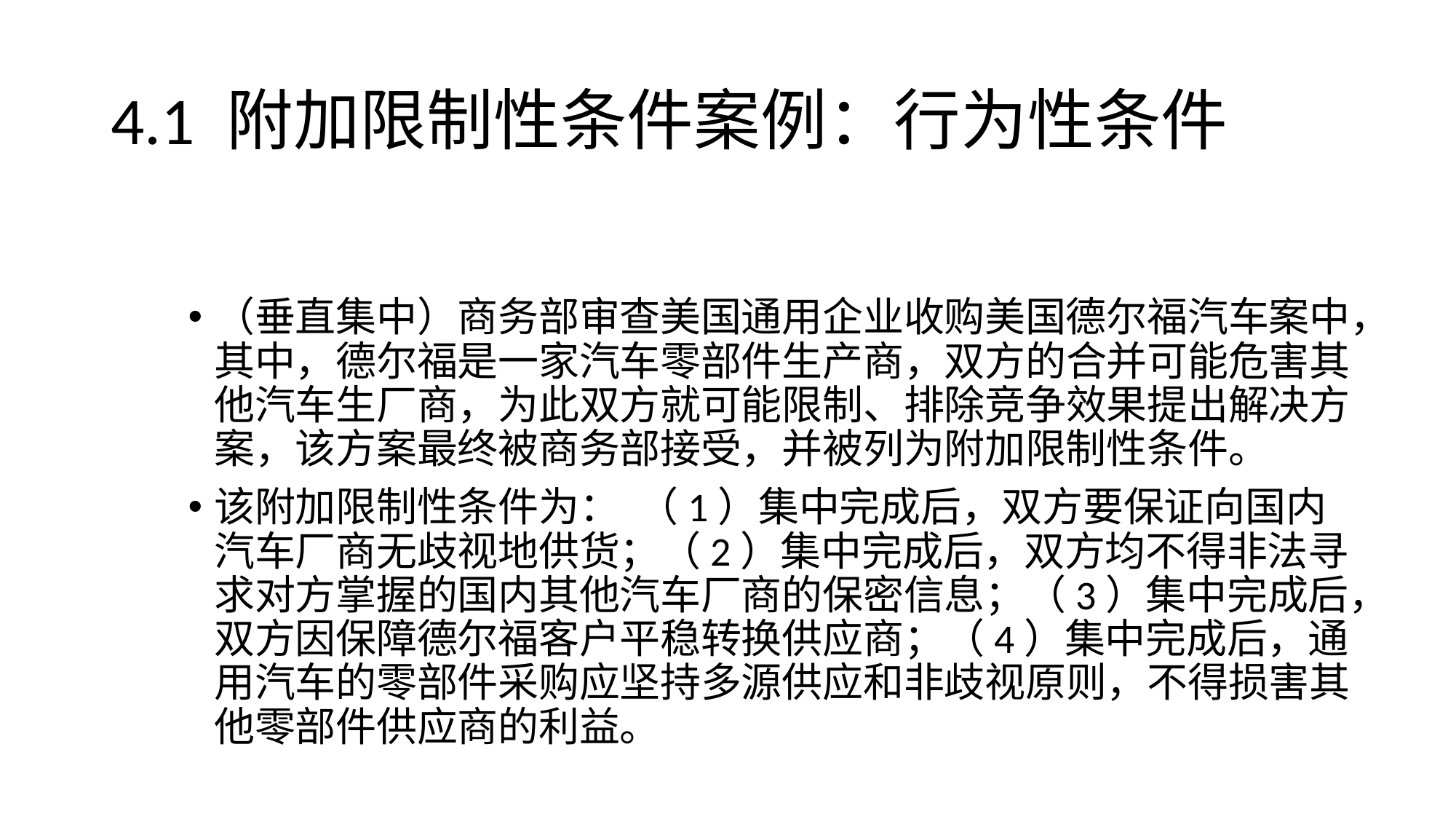

# 4.1 附加限制性条件案例：行为性条件
（垂直集中）商务部审查美国通用企业收购美国德尔福汽车案中，其中，德尔福是一家汽车零部件生产商，双方的合并可能危害其他汽车生厂商，为此双方就可能限制、排除竞争效果提出解决方案，该方案最终被商务部接受，并被列为附加限制性条件。
该附加限制性条件为：  （1）集中完成后，双方要保证向国内汽车厂商无歧视地供货；（2）集中完成后，双方均不得非法寻求对方掌握的国内其他汽车厂商的保密信息；（3）集中完成后，双方因保障德尔福客户平稳转换供应商；（4）集中完成后，通用汽车的零部件采购应坚持多源供应和非歧视原则，不得损害其他零部件供应商的利益。